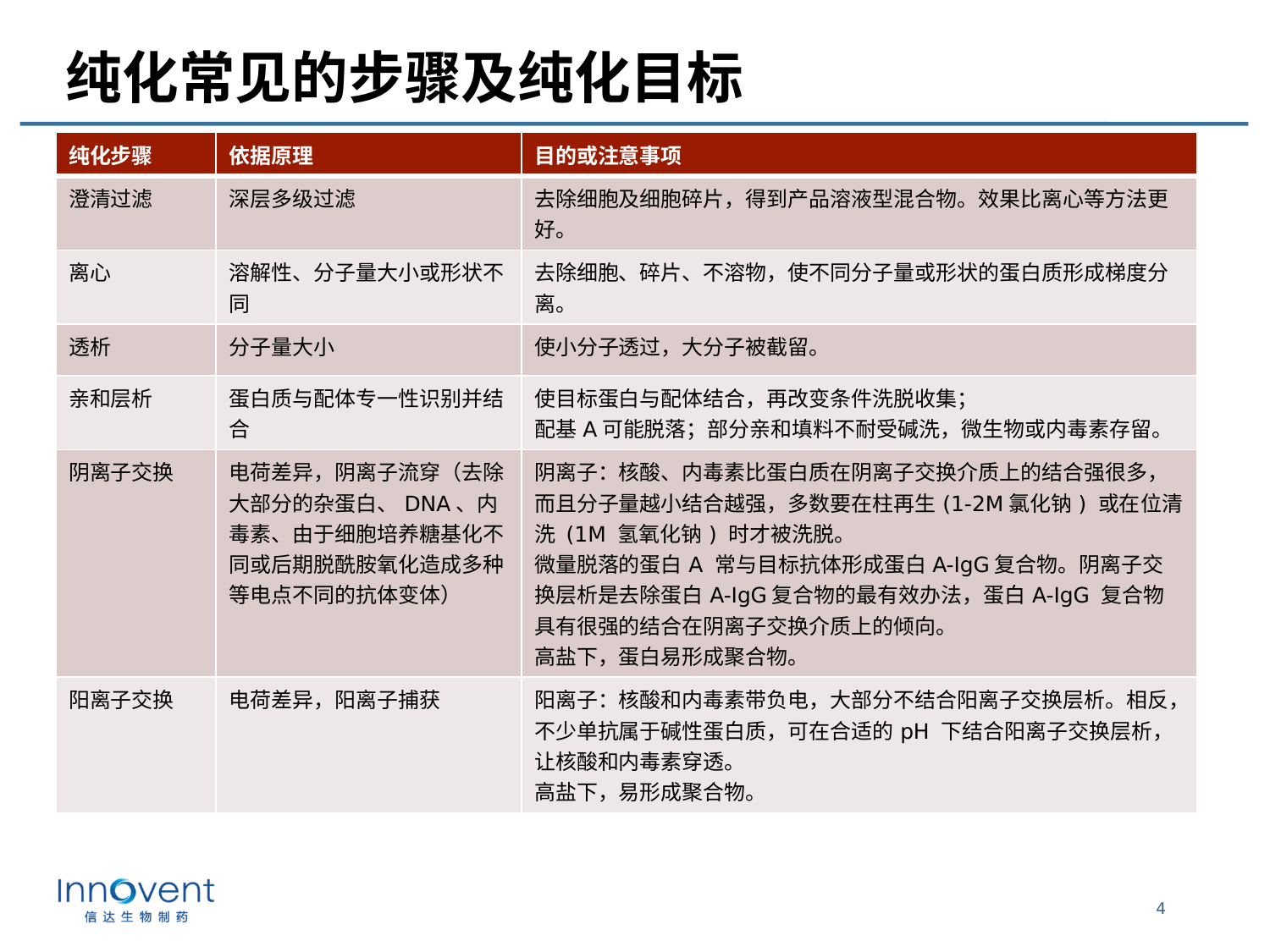

# 纯化常见的步骤及纯化目标
| 纯化步骤 | 依据原理 | 目的或注意事项 |
| --- | --- | --- |
| 澄清过滤 | 深层多级过滤 | 去除细胞及细胞碎片，得到产品溶液型混合物。效果比离心等方法更好。 |
| 离心 | 溶解性、分子量大小或形状不同 | 去除细胞、碎片、不溶物，使不同分子量或形状的蛋白质形成梯度分离。 |
| 透析 | 分子量大小 | 使小分子透过，大分子被截留。 |
| 亲和层析 | 蛋白质与配体专一性识别并结合 | 使目标蛋白与配体结合，再改变条件洗脱收集； 配基A可能脱落；部分亲和填料不耐受碱洗，微生物或内毒素存留。 |
| 阴离子交换 | 电荷差异，阴离子流穿（去除大部分的杂蛋白、DNA、内毒素、由于细胞培养糖基化不同或后期脱酰胺氧化造成多种等电点不同的抗体变体） | 阴离子：核酸、内毒素比蛋白质在阴离子交换介质上的结合强很多，而且分子量越小结合越强，多数要在柱再生(1-2M氯化钠) 或在位清洗 (1M 氢氧化钠) 时才被洗脱。 微量脱落的蛋白A 常与目标抗体形成蛋白A-IgG复合物。阴离子交换层析是去除蛋白A-IgG复合物的最有效办法，蛋白A-IgG 复合物具有很强的结合在阴离子交换介质上的倾向。 高盐下，蛋白易形成聚合物。 |
| 阳离子交换 | 电荷差异，阳离子捕获 | 阳离子：核酸和内毒素带负电，大部分不结合阳离子交换层析。相反，不少单抗属于碱性蛋白质，可在合适的pH 下结合阳离子交换层析，让核酸和内毒素穿透。 高盐下，易形成聚合物。 |